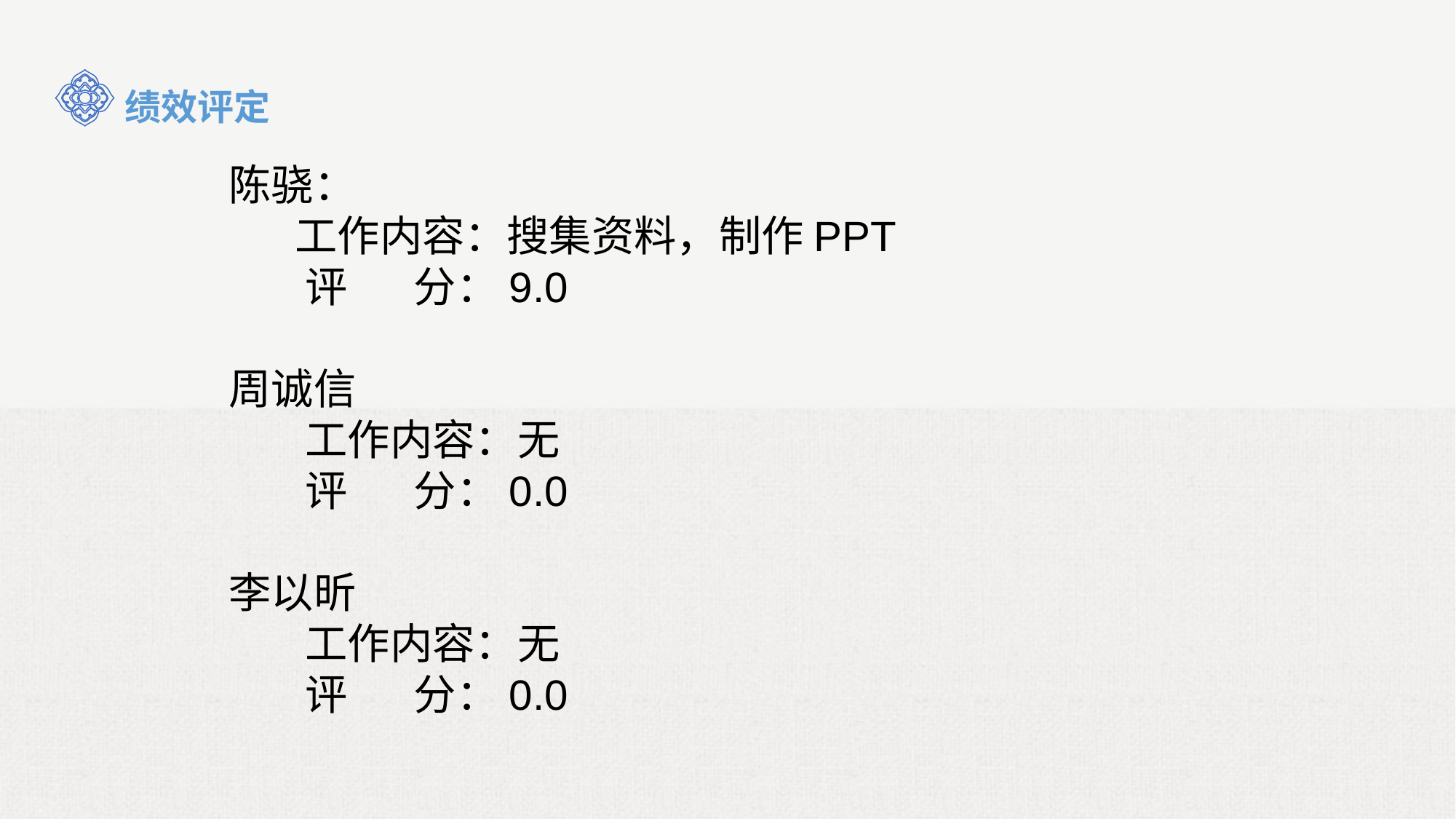

绩效评定

陈骁：
       工作内容：搜集资料，制作PPT
       评       分：9.0

周诚信
       工作内容：无
       评       分：0.0

李以昕
       工作内容：无
       评       分：0.0